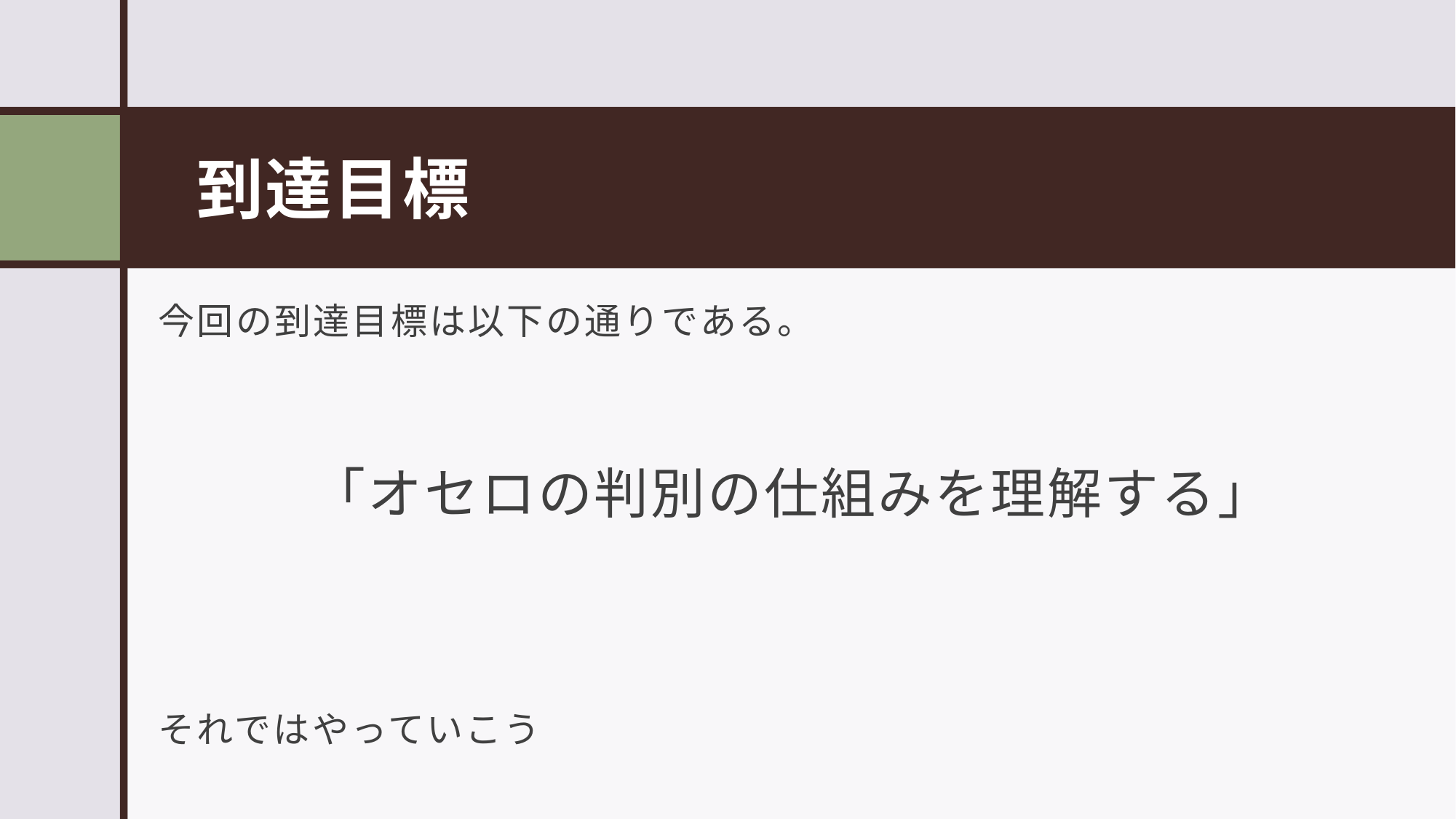

# 到達目標
今回の到達目標は以下の通りである。

「オセロの判別の仕組みを理解する」

それではやっていこう